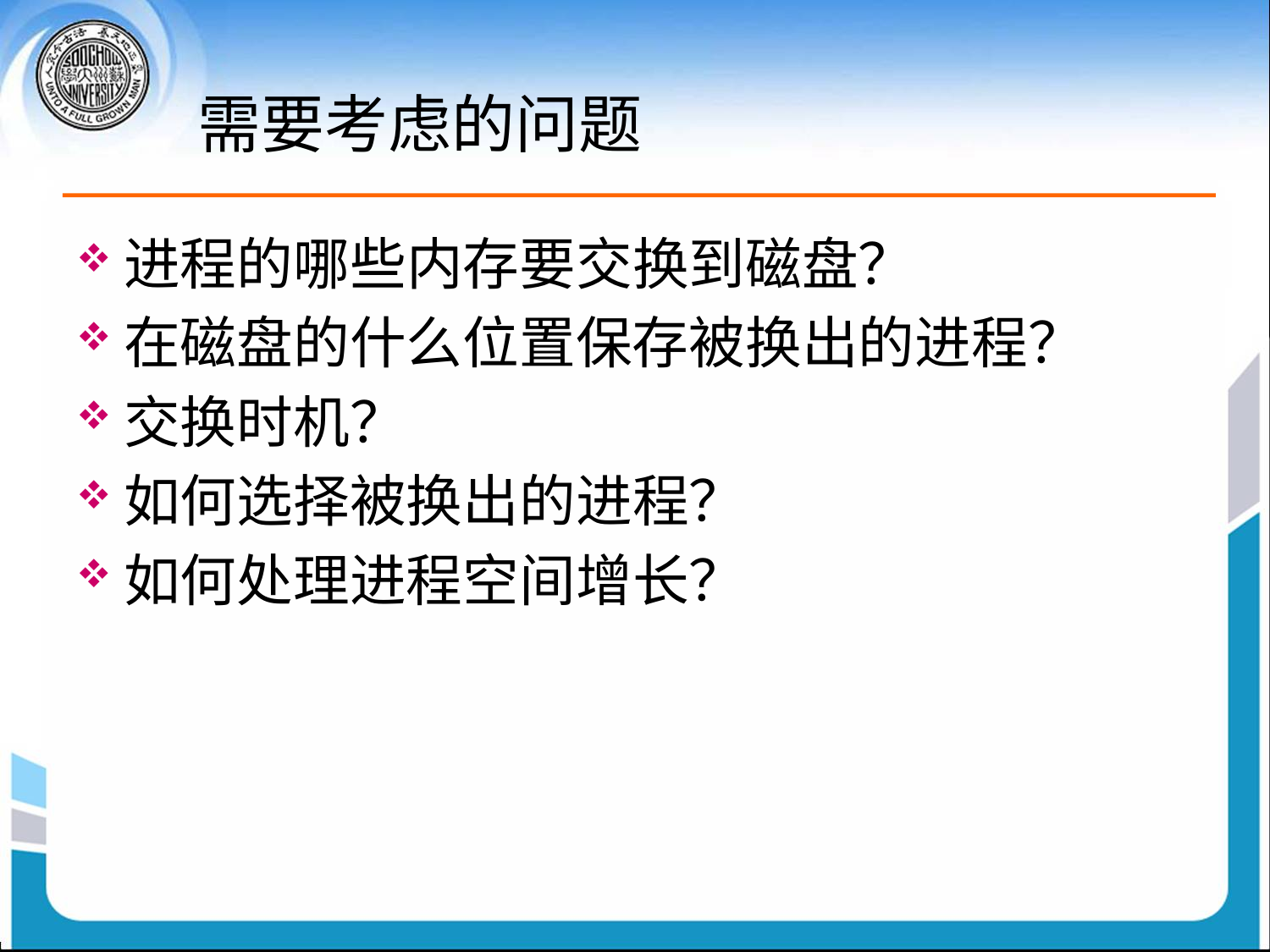

# 需要考虑的问题
进程的哪些内存要交换到磁盘？
在磁盘的什么位置保存被换出的进程？
交换时机？
如何选择被换出的进程？
如何处理进程空间增长？